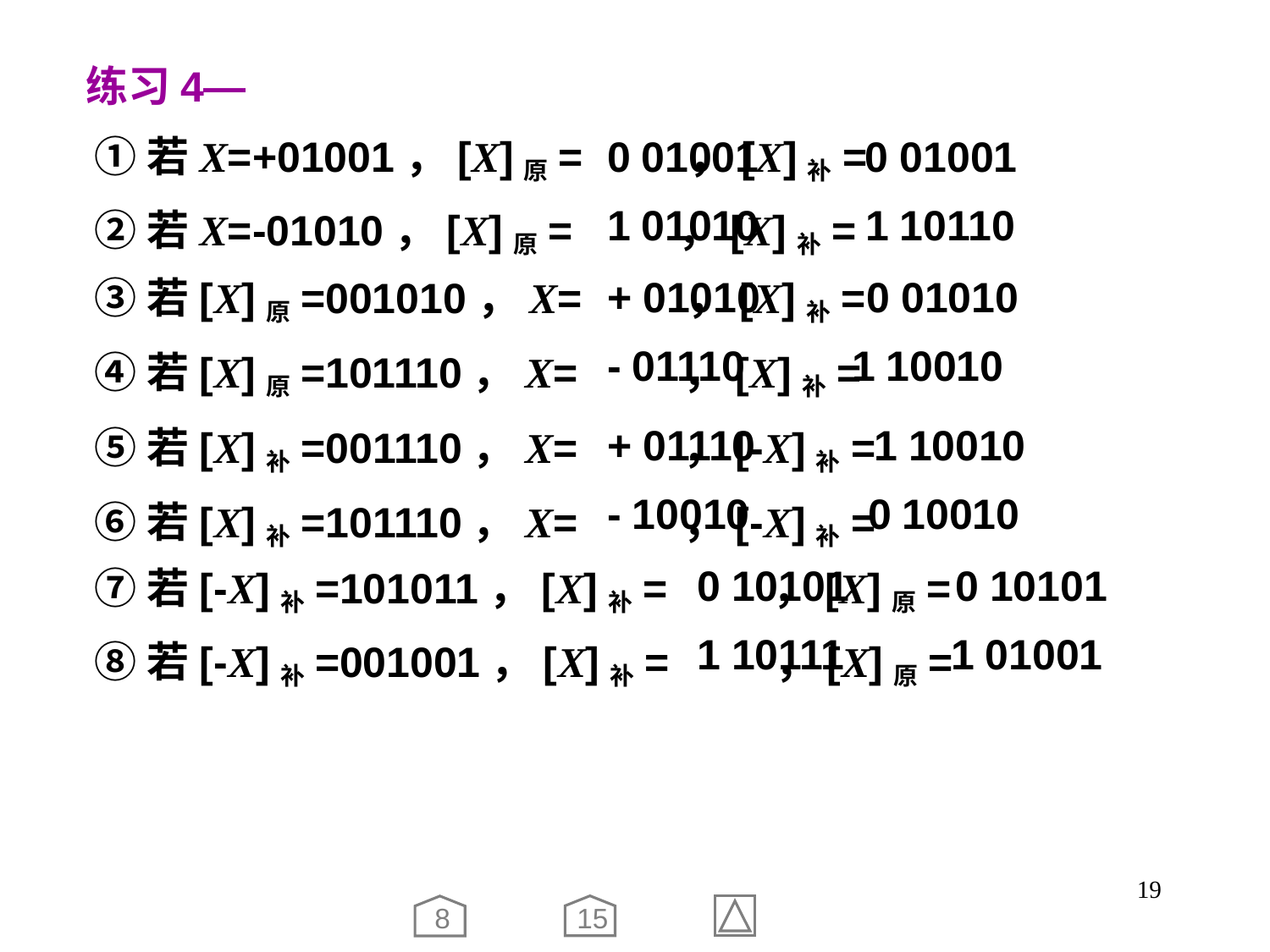

练习4—
      ①若X=+01001，[X]原=        ，[X]补=
      ②若X=-01010，[X]原=        ，[X]补=
0 01001         0 01001
1 01010         1 10110
      ③若[X]原=001010，X=        ，[X]补=
      ④若[X]原=101110，X=        ，[X]补=
+ 01010         0 01010
- 01110         1 10010
+ 01110          1 10010
- 10010          0 10010
      ⑤若[X]补=001110，X=        ，[-X]补=
      ⑥若[X]补=101110，X=        ，[-X]补=
0 10101         0 10101
1 10111         1 01001
      ⑦若[-X]补=101011，[X]补=        ，[X]原=
      ⑧若[-X]补=001001，[X]补=        ，[X]原=
19

15

8